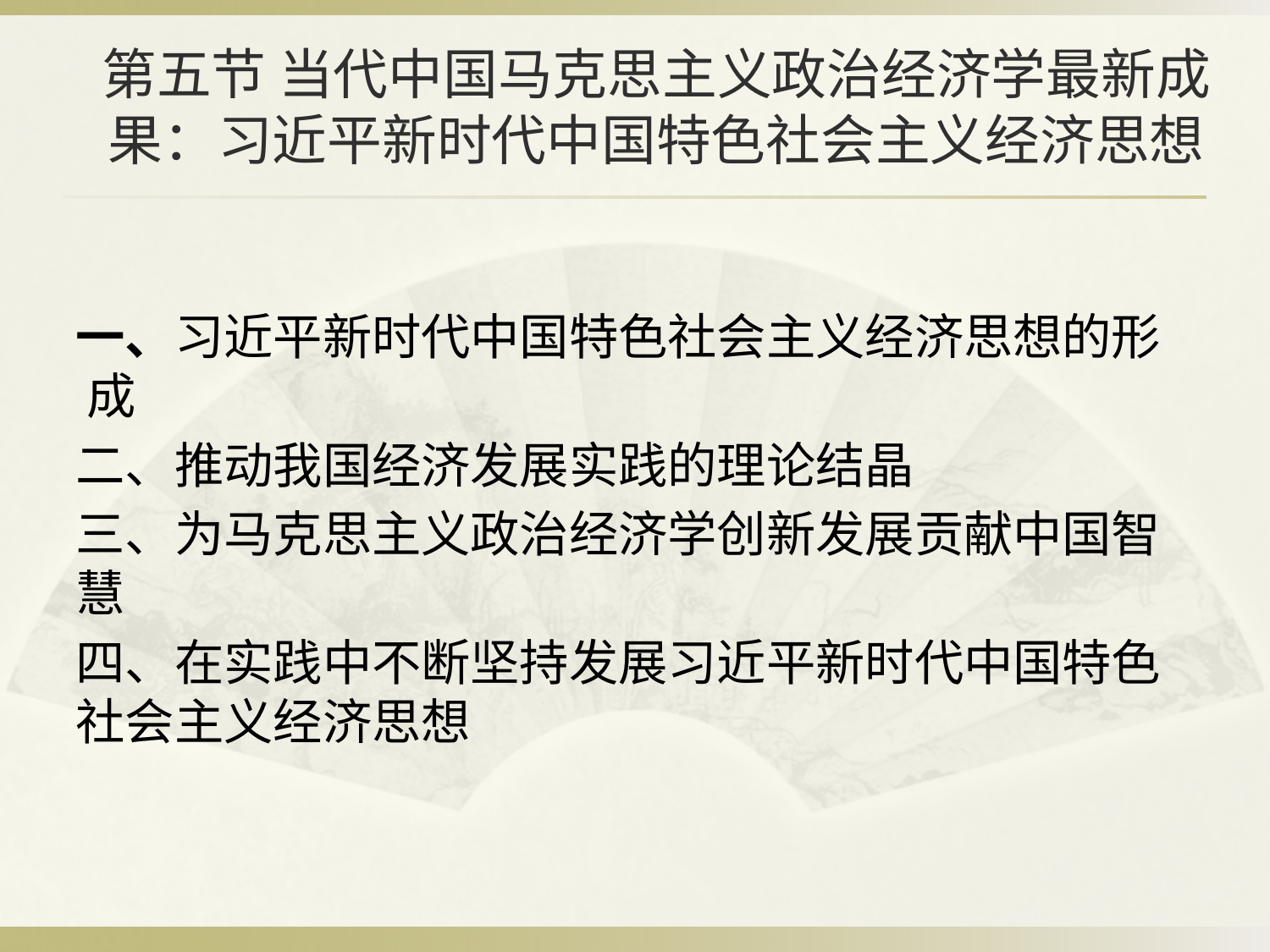

# 第五节 当代中国马克思主义政治经济学最新成果：习近平新时代中国特色社会主义经济思想

一、习近平新时代中国特色社会主义经济思想的形    成
二、推动我国经济发展实践的理论结晶
三、为马克思主义政治经济学创新发展贡献中国智慧
四、在实践中不断坚持发展习近平新时代中国特色社会主义经济思想